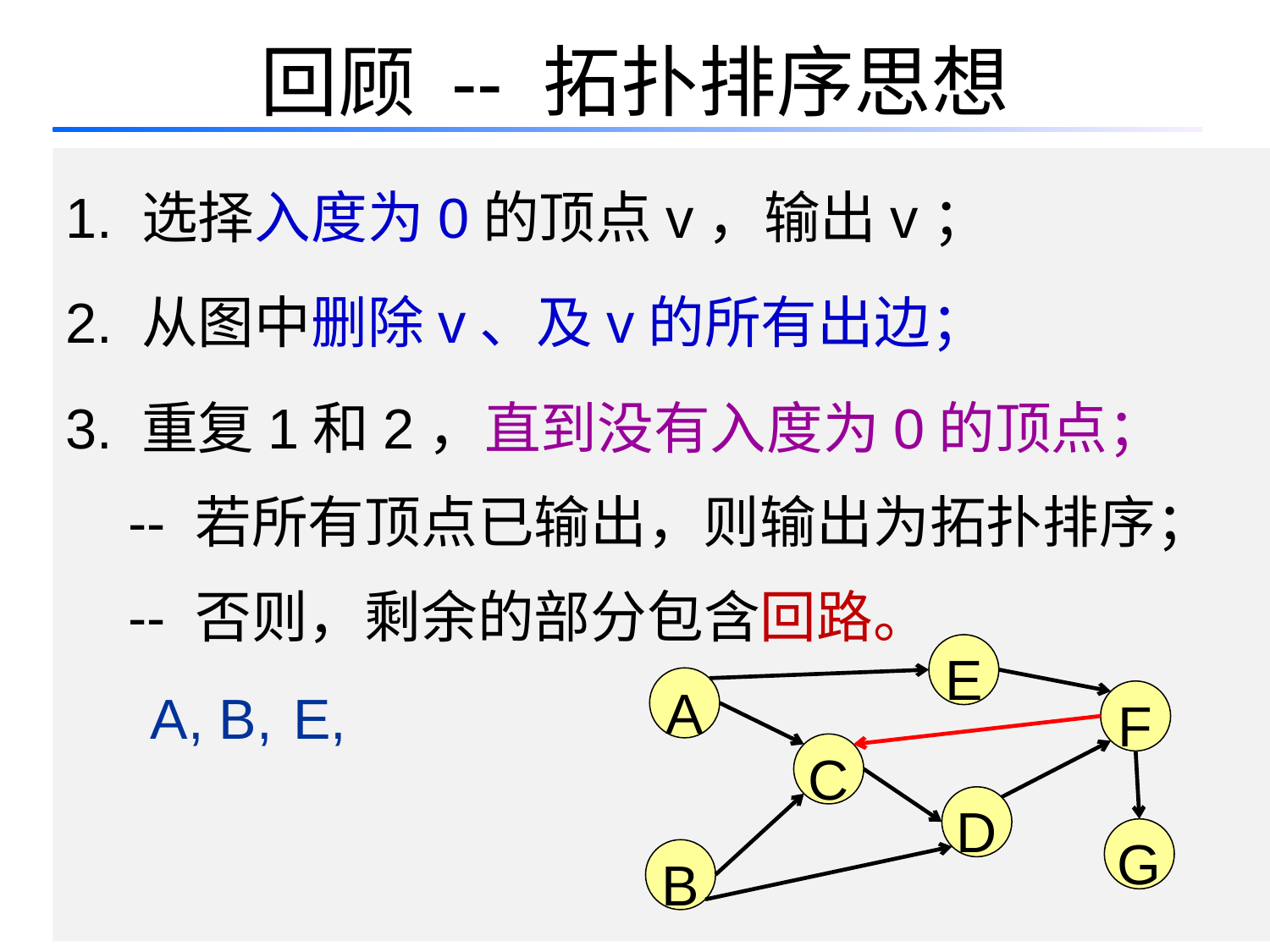

# 回顾 -- 拓扑排序思想

1. 选择入度为0的顶点v，输出v；
2. 从图中删除v、及v的所有出边；
3. 重复1和2，直到没有入度为0的顶点；
    -- 若所有顶点已输出，则输出为拓扑排序；
    -- 否则，剩余的部分包含回路。

E
A
A,
B,
E,
F
C
D
G
B